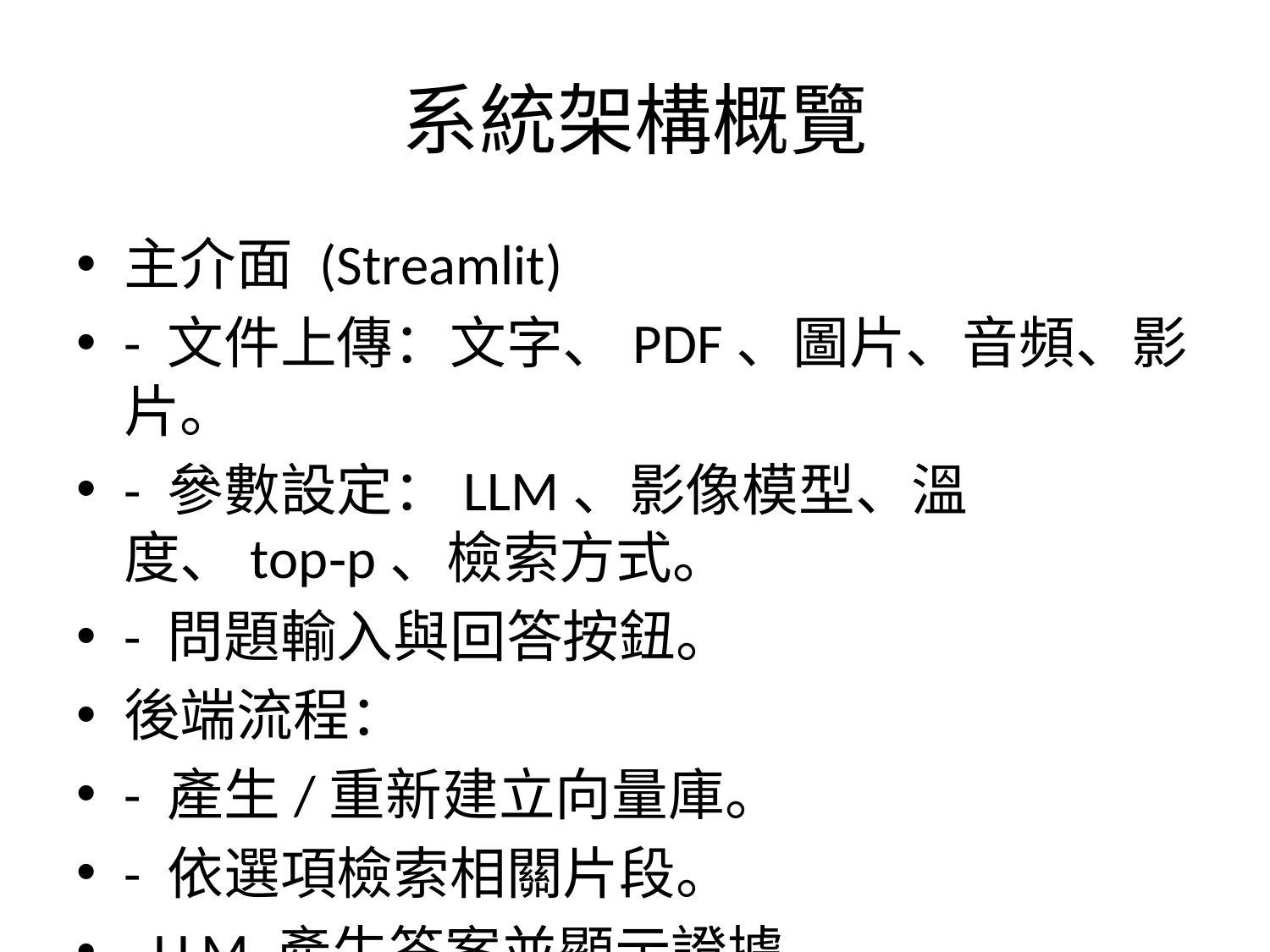

# 系統架構概覽
主介面 (Streamlit)
- 文件上傳：文字、PDF、圖片、音頻、影片。
- 參數設定：LLM、影像模型、溫度、top‑p、檢索方式。
- 問題輸入與回答按鈕。
後端流程：
- 產生/重新建立向量庫。
- 依選項檢索相關片段。
- LLM 產生答案並顯示證據。